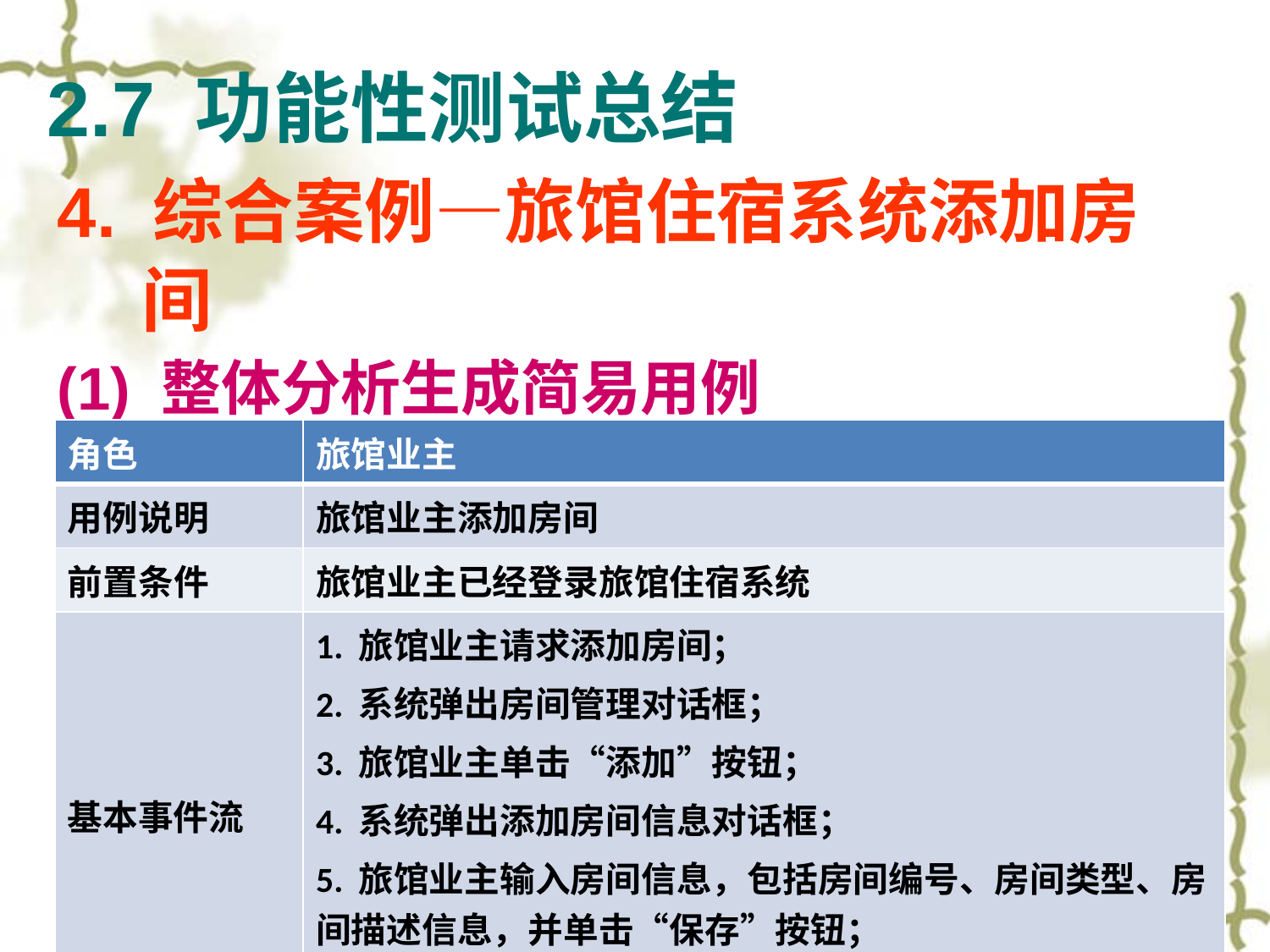

# 2.7 功能性测试总结
4. 综合案例—旅馆住宿系统添加房间
(1) 整体分析生成简易用例
依据需求，描述基本流和备选流
| 角色 | 旅馆业主 |
| --- | --- |
| 用例说明 | 旅馆业主添加房间 |
| 前置条件 | 旅馆业主已经登录旅馆住宿系统 |
| 基本事件流 | 1. 旅馆业主请求添加房间； 2. 系统弹出房间管理对话框； 3. 旅馆业主单击“添加”按钮； 4. 系统弹出添加房间信息对话框； 5. 旅馆业主输入房间信息，包括房间编号、房间类型、房间描述信息，并单击“保存”按钮； 6. 系统保存添加的房间信息，并返回到房间管理对话框。 |